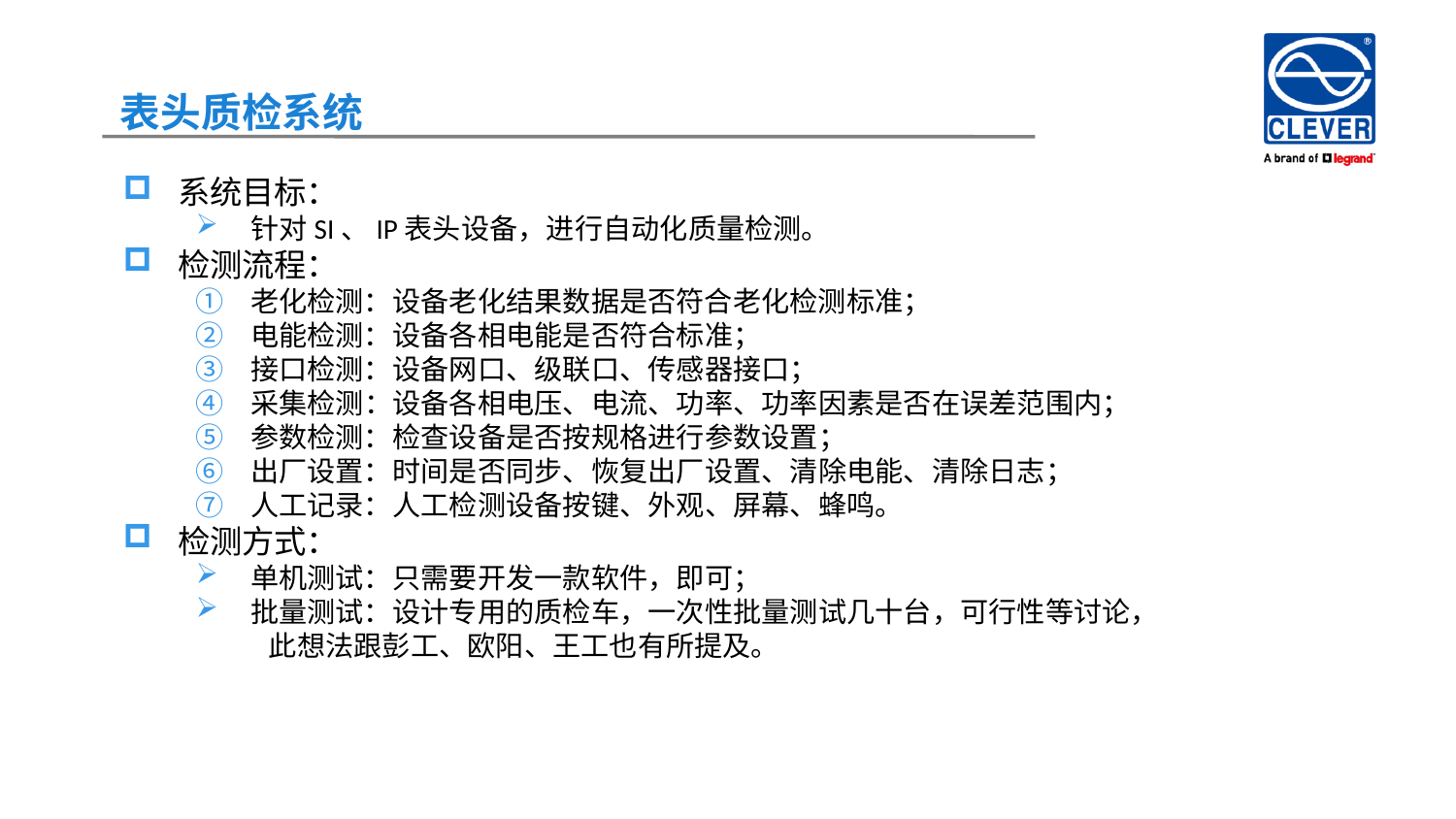

表头质检系统
系统目标：
针对SI、IP表头设备，进行自动化质量检测。
检测流程：
老化检测：设备老化结果数据是否符合老化检测标准；
电能检测：设备各相电能是否符合标准；
接口检测：设备网口、级联口、传感器接口；
采集检测：设备各相电压、电流、功率、功率因素是否在误差范围内；
参数检测：检查设备是否按规格进行参数设置；
出厂设置：时间是否同步、恢复出厂设置、清除电能、清除日志；
人工记录：人工检测设备按键、外观、屏幕、蜂鸣。
检测方式：
单机测试：只需要开发一款软件，即可；
批量测试：设计专用的质检车，一次性批量测试几十台，可行性等讨论，
此想法跟彭工、欧阳、王工也有所提及。